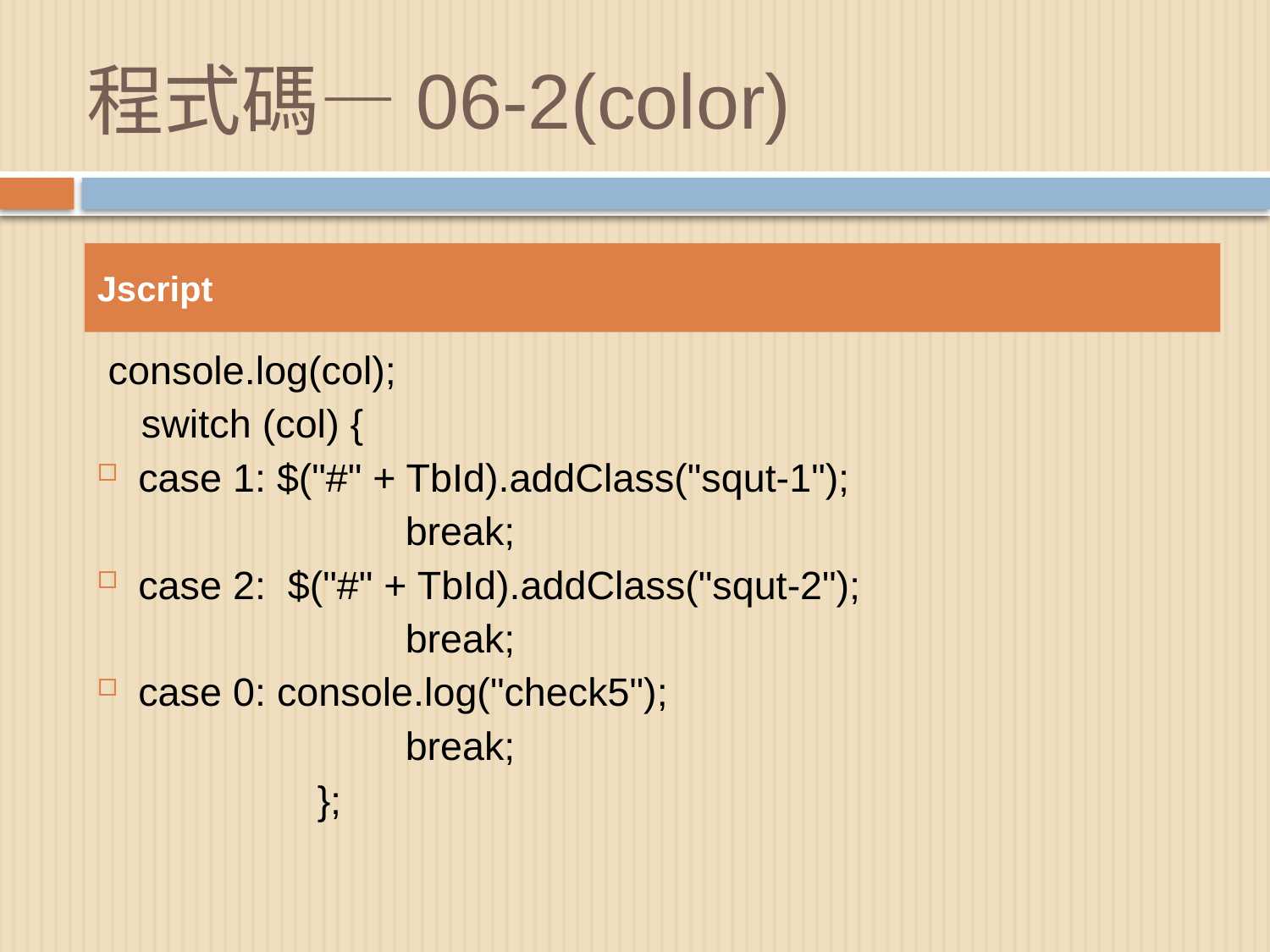

# 程式碼—06-2(color)
Jscript
 console.log(col);
    switch (col) {
case 1: $("#" + TbId).addClass("squt-1");
                            break;
case 2:  $("#" + TbId).addClass("squt-2");
                            break;
case 0: console.log("check5");
                            break;
                    };